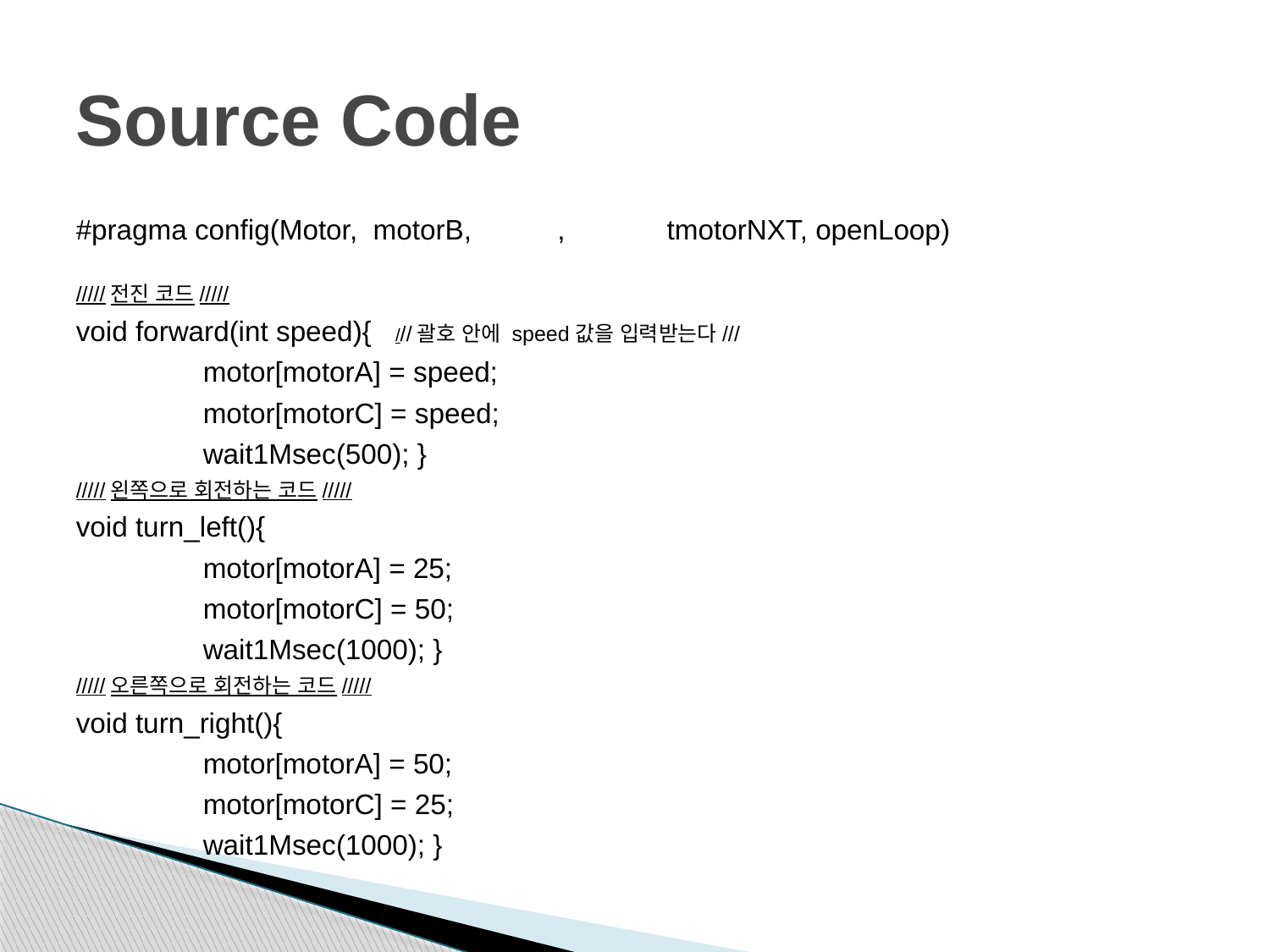

# Source Code
#pragma config(Motor,  motorB,           ,             tmotorNXT, openLoop)

/////전진 코드/////
void forward(int speed){   ///괄호 안에 speed값을 입력받는다///
	motor[motorA] = speed;
	motor[motorC] = speed;
	wait1Msec(500); }
/////왼쪽으로 회전하는 코드/////
void turn_left(){
	motor[motorA] = 25;
	motor[motorC] = 50;
	wait1Msec(1000); }
/////오른쪽으로 회전하는 코드/////
void turn_right(){
	motor[motorA] = 50;
	motor[motorC] = 25;
	wait1Msec(1000); }